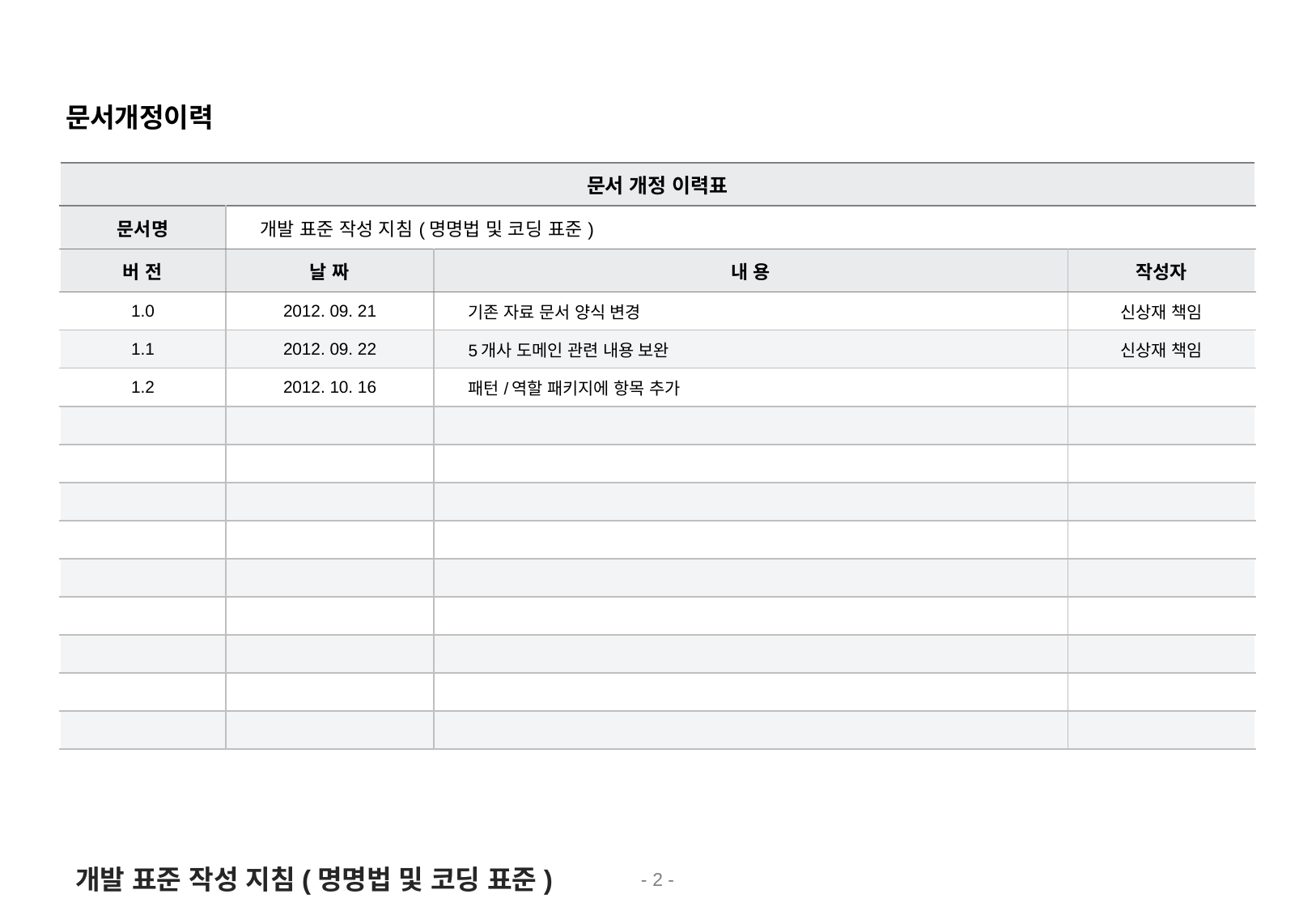

문서개정이력
| 문서 개정 이력표 |  |  |  |
| --- | --- | --- | --- |
| 문서명 | 개발 표준 작성 지침(명명법 및 코딩 표준) |  |  |
| 버 전 | 날 짜 | 내 용 | 작성자 |
| 1.0 | 2012. 09. 21 | 기존 자료 문서 양식 변경 | 신상재 책임 |
| 1.1 | 2012. 09. 22 | 5개사 도메인 관련 내용 보완 | 신상재 책임 |
| 1.2 | 2012. 10. 16 | 패턴/역할 패키지에 항목 추가 |  |
|  |  |  |  |
|  |  |  |  |
|  |  |  |  |
|  |  |  |  |
|  |  |  |  |
|  |  |  |  |
|  |  |  |  |
|  |  |  |  |
|  |  |  |  |